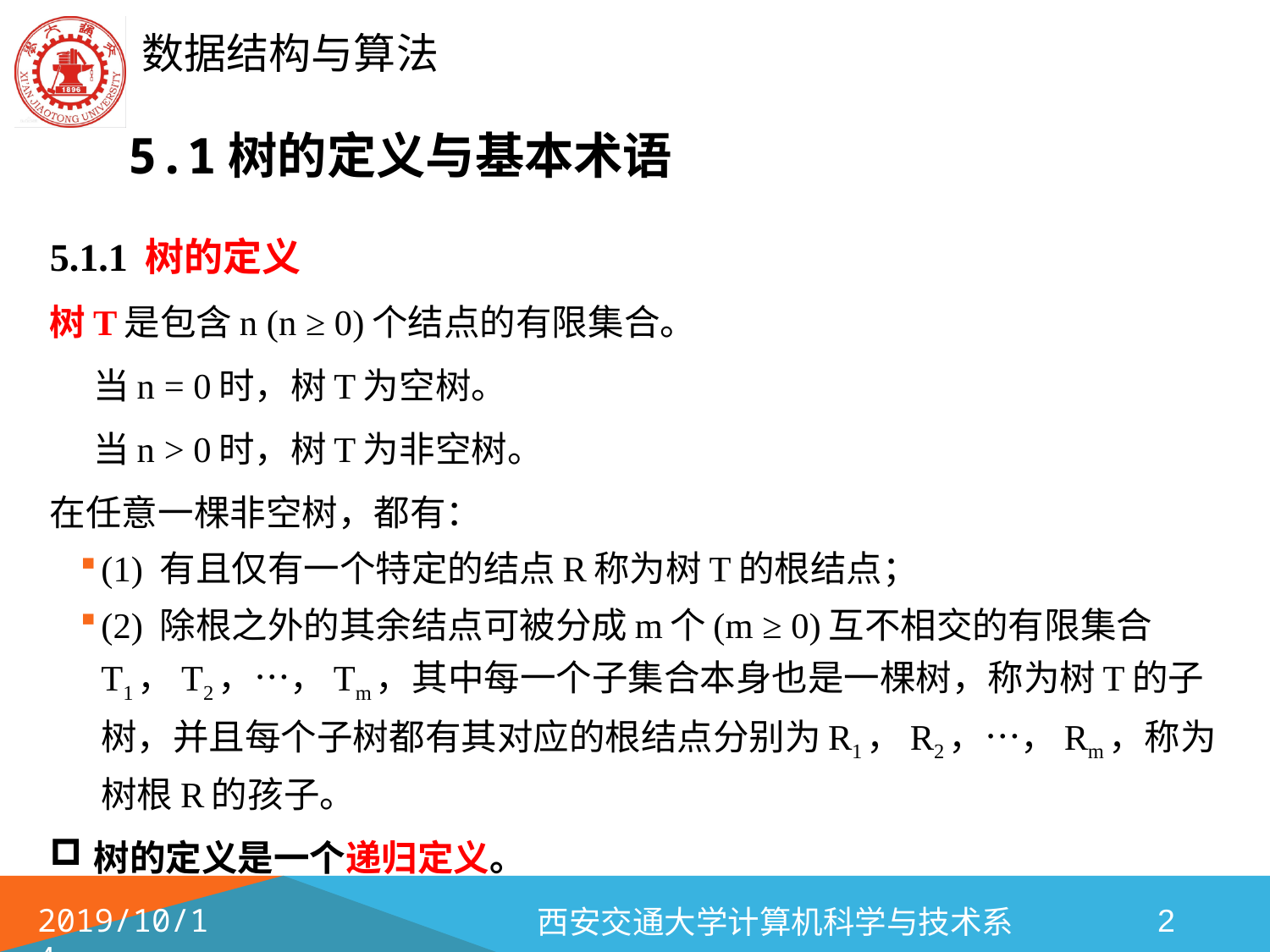

# 5.1树的定义与基本术语
5.1.1 树的定义
树T是包含n (n ≥ 0)个结点的有限集合。
	当n = 0时，树T为空树。
	当n > 0时，树T为非空树。
在任意一棵非空树，都有：
(1) 有且仅有一个特定的结点R称为树T的根结点；
(2) 除根之外的其余结点可被分成m个(m ≥ 0)互不相交的有限集合T1，T2，…，Tm，其中每一个子集合本身也是一棵树，称为树T的子树，并且每个子树都有其对应的根结点分别为R1，R2，…，Rm，称为树根R的孩子。
树的定义是一个递归定义。